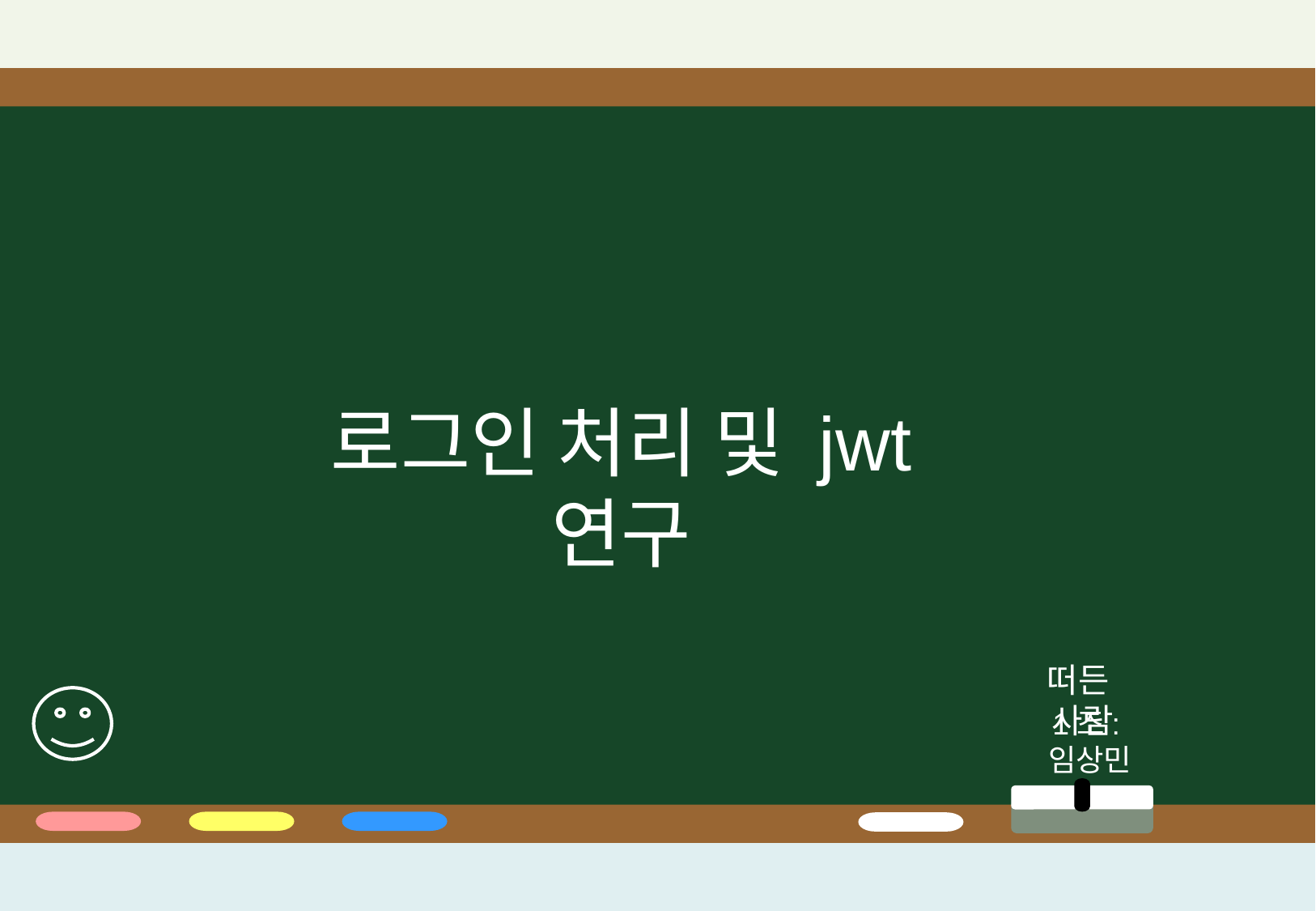

로그인 처리 및 jwt 연구

떠든 사람

1조:임상민